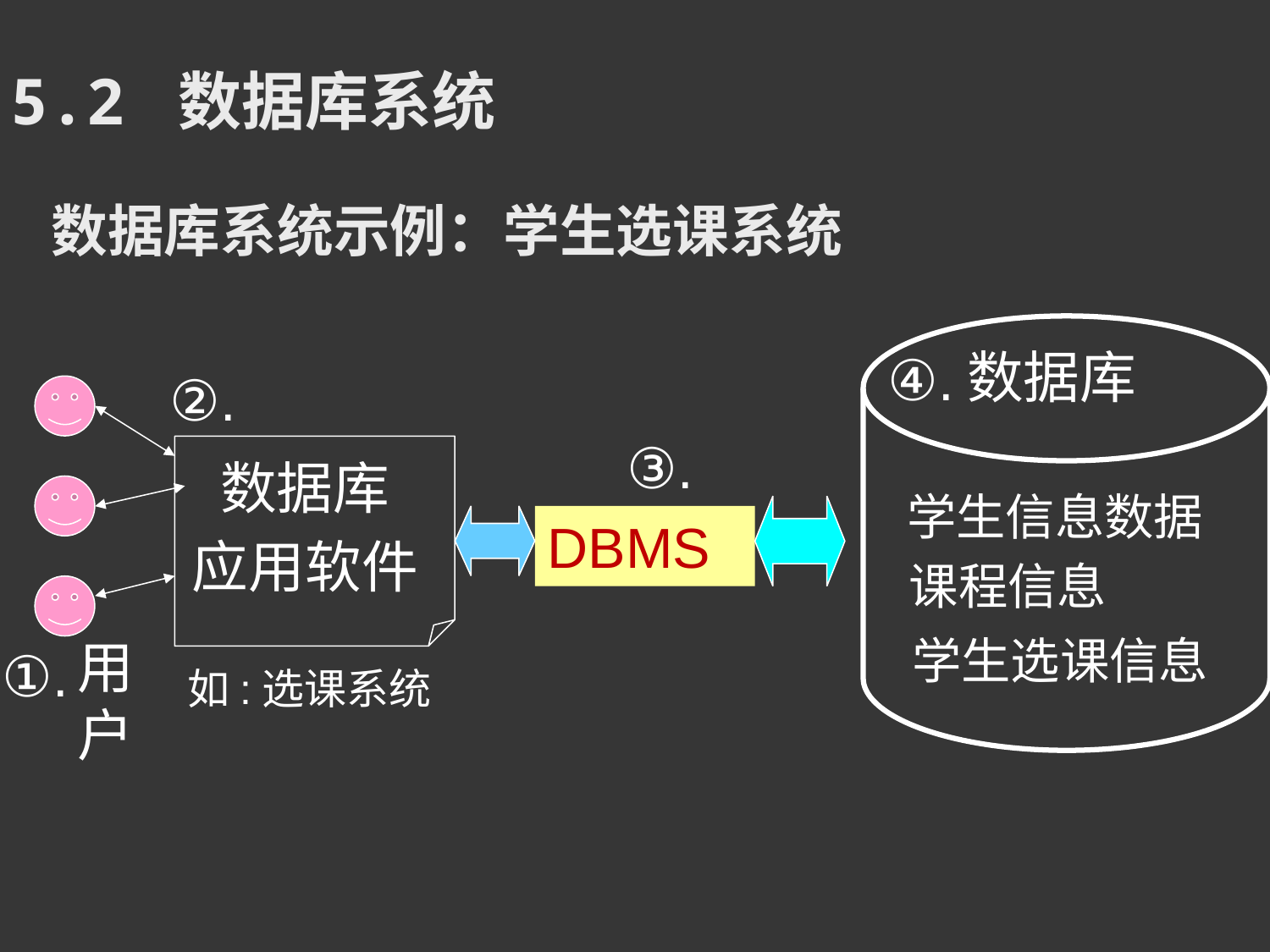

5.2 数据库系统
# 数据库系统示例：学生选课系统

数据库
.
.

.

数据库
应用软件

学生信息数据

DBMS
课程信息

学生选课信息
用户
.
如:选课系统